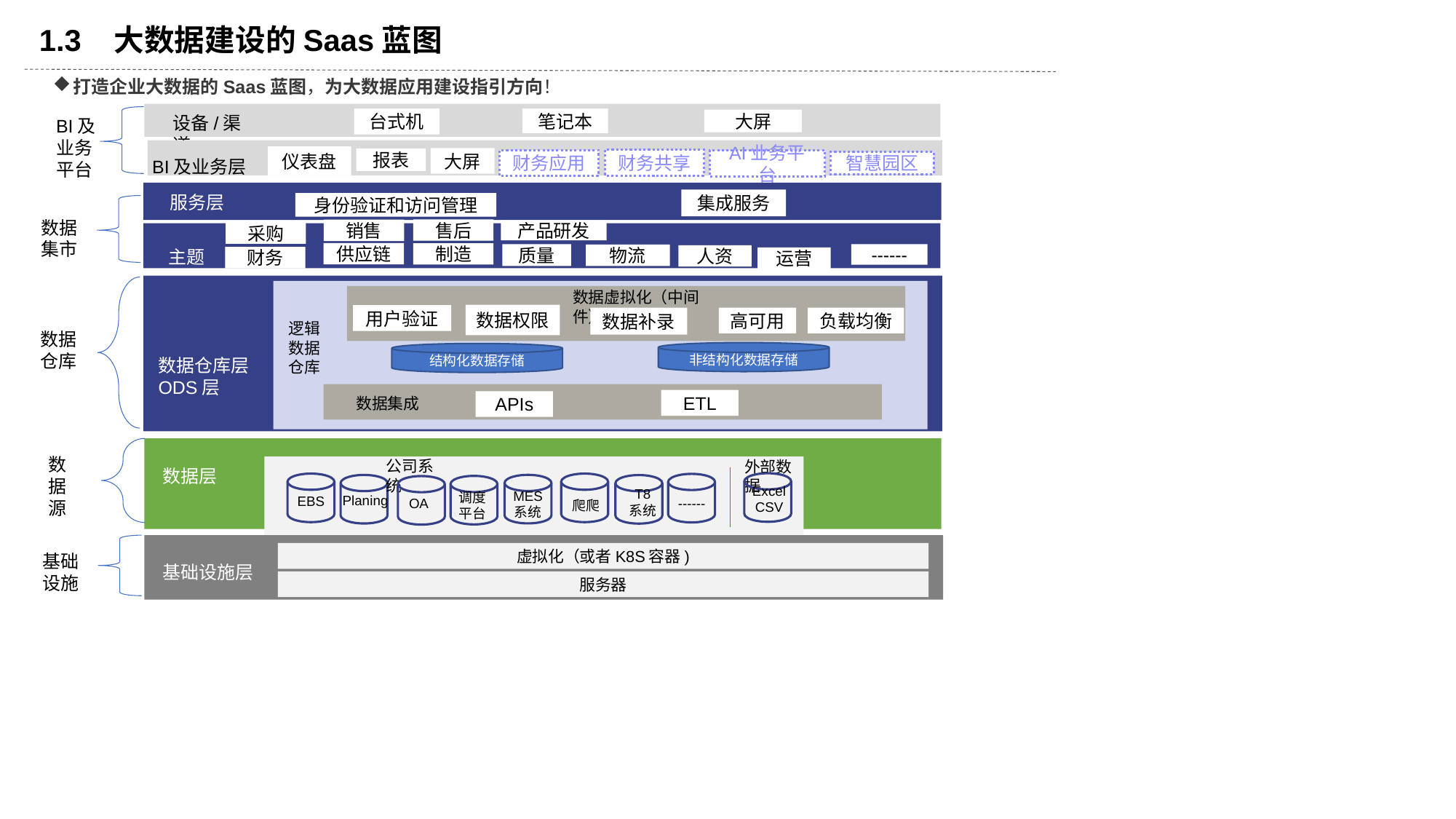

1.3   大数据建设的Saas蓝图
打造企业大数据的Saas蓝图，为大数据应用建设指引方向！

设备/渠道

笔记本
台式机
BI及业务平台
大屏

仪表盘
大屏
报表
财务共享
财务应用
BI及业务层
AI业务平台
智慧园区

服务层
集成服务
身份验证和访问管理

数据集市
售后
销售
产品研发
采购

主题
供应链
制造
质量
------
物流
人资
财务
运营

数据虚拟化（中间件）

数据权限
用户验证
数据补录
高可用
负载均衡
逻辑
数据
仓库
数据仓库
非结构化数据存储
结构化数据存储
数据仓库层
ODS层

数据集成
ETL
APIs

数据
源
公司系统
外部数据

数据层

Excel
CSV

------

EBS

爬爬

MES
系统

Planing

T8
系统

调度
平台

OA

虚拟化（或者K8S容器)
基础设施
基础设施层
4
服务器